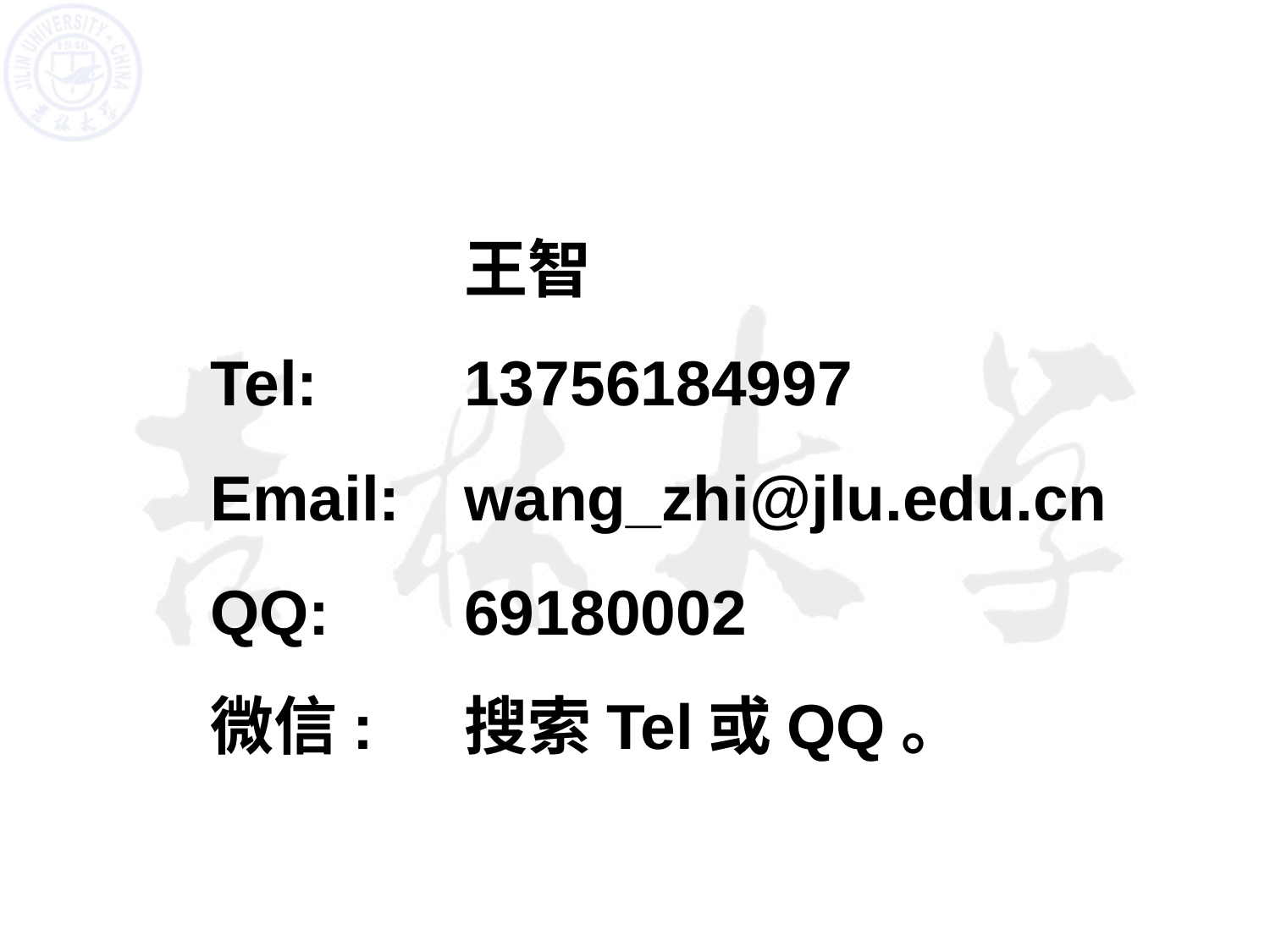

# 王智 Tel:		13756184997 Email:	wang_zhi@jlu.edu.cn QQ:		69180002 微信:	搜索Tel或QQ。